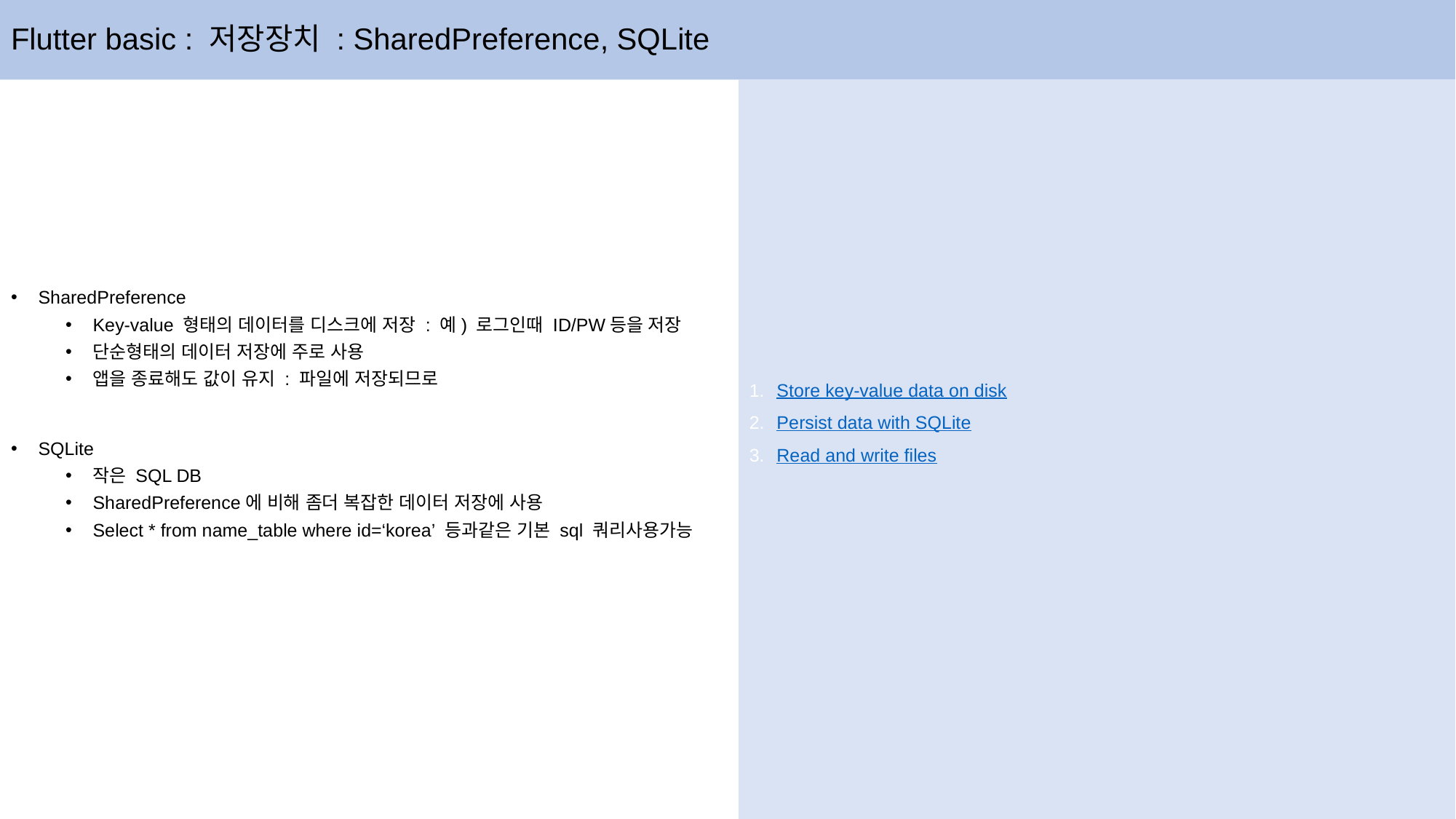

# Flutter basic : 저장장치 : SharedPreference, SQLite
SharedPreference
Key-value 형태의 데이터를 디스크에 저장 : 예) 로그인때 ID/PW등을 저장
단순형태의 데이터 저장에 주로 사용
앱을 종료해도 값이 유지 : 파일에 저장되므로

SQLite
작은 SQL DB
SharedPreference에 비해 좀더 복잡한 데이터 저장에 사용
Select * from name_table where id=‘korea’ 등과같은 기본 sql 쿼리사용가능

Store key-value data on disk
Persist data with SQLite
Read and write files